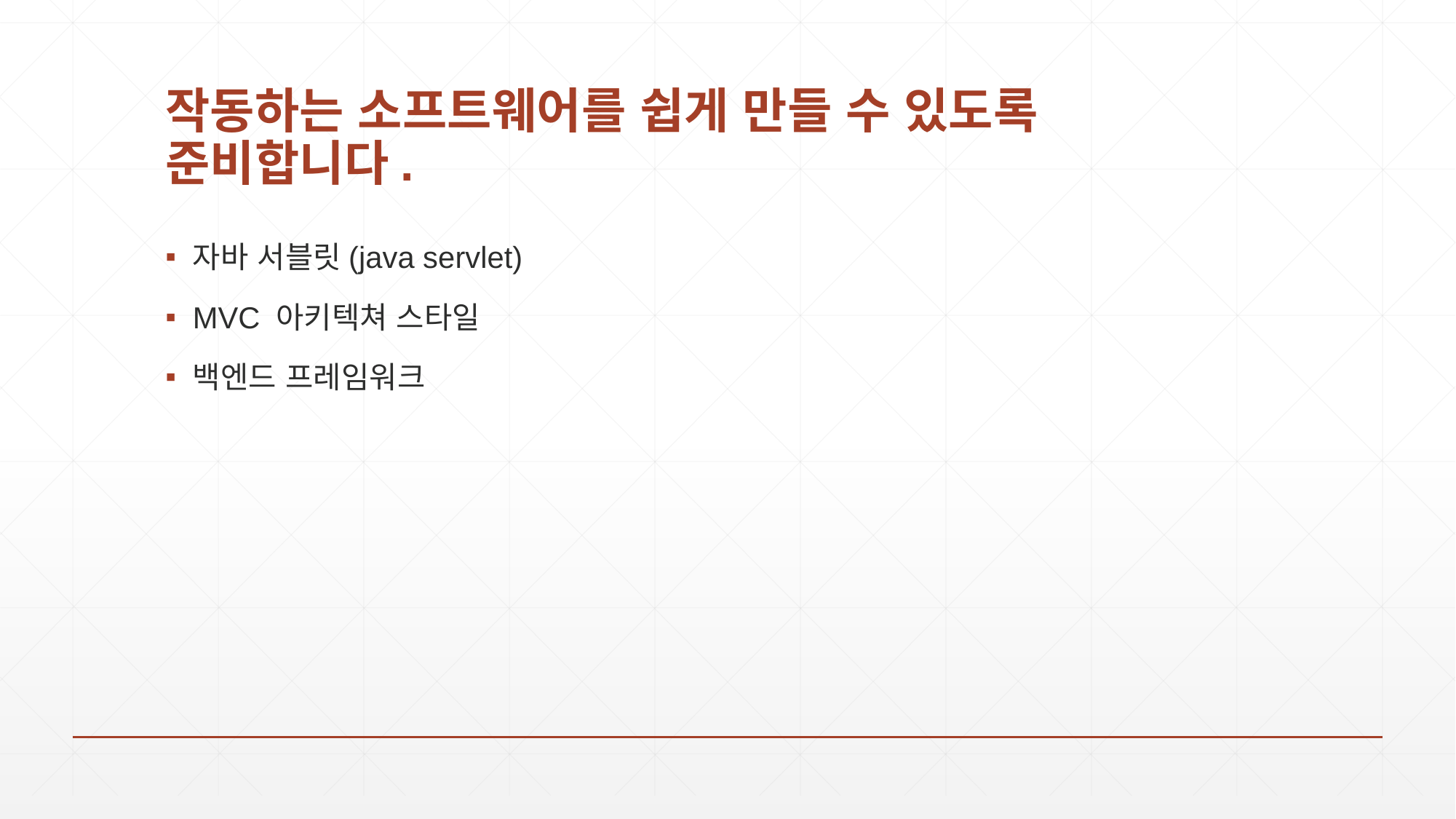

# 작동하는 소프트웨어를 쉽게 만들 수 있도록 준비합니다.
자바 서블릿(java servlet)
MVC 아키텍쳐 스타일
백엔드 프레임워크